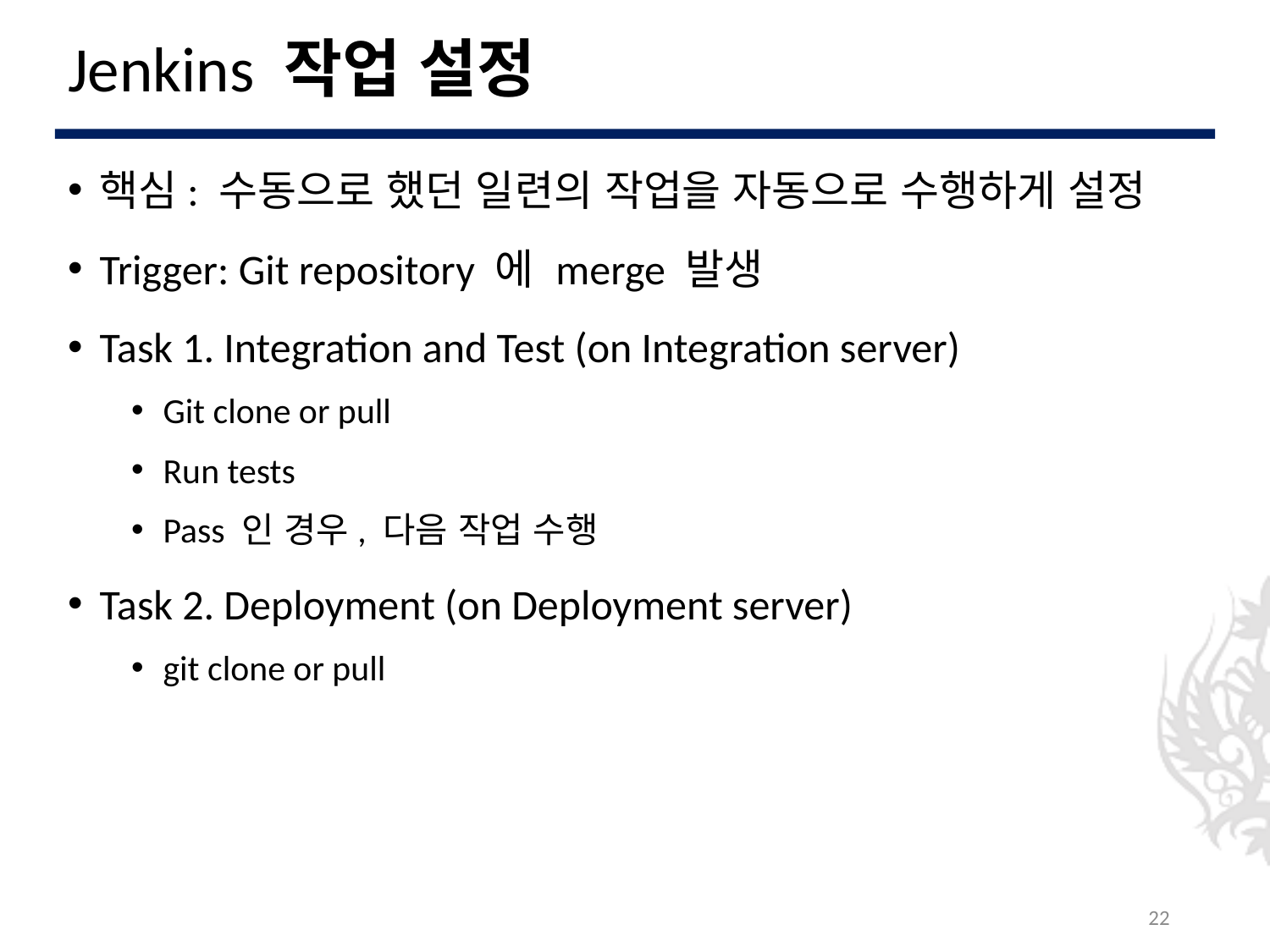

# Jenkins 작업 설정
핵심: 수동으로 했던 일련의 작업을 자동으로 수행하게 설정
Trigger: Git repository 에 merge 발생
Task 1. Integration and Test (on Integration server)
Git clone or pull
Run tests
Pass 인 경우, 다음 작업 수행
Task 2. Deployment (on Deployment server)
git clone or pull

22